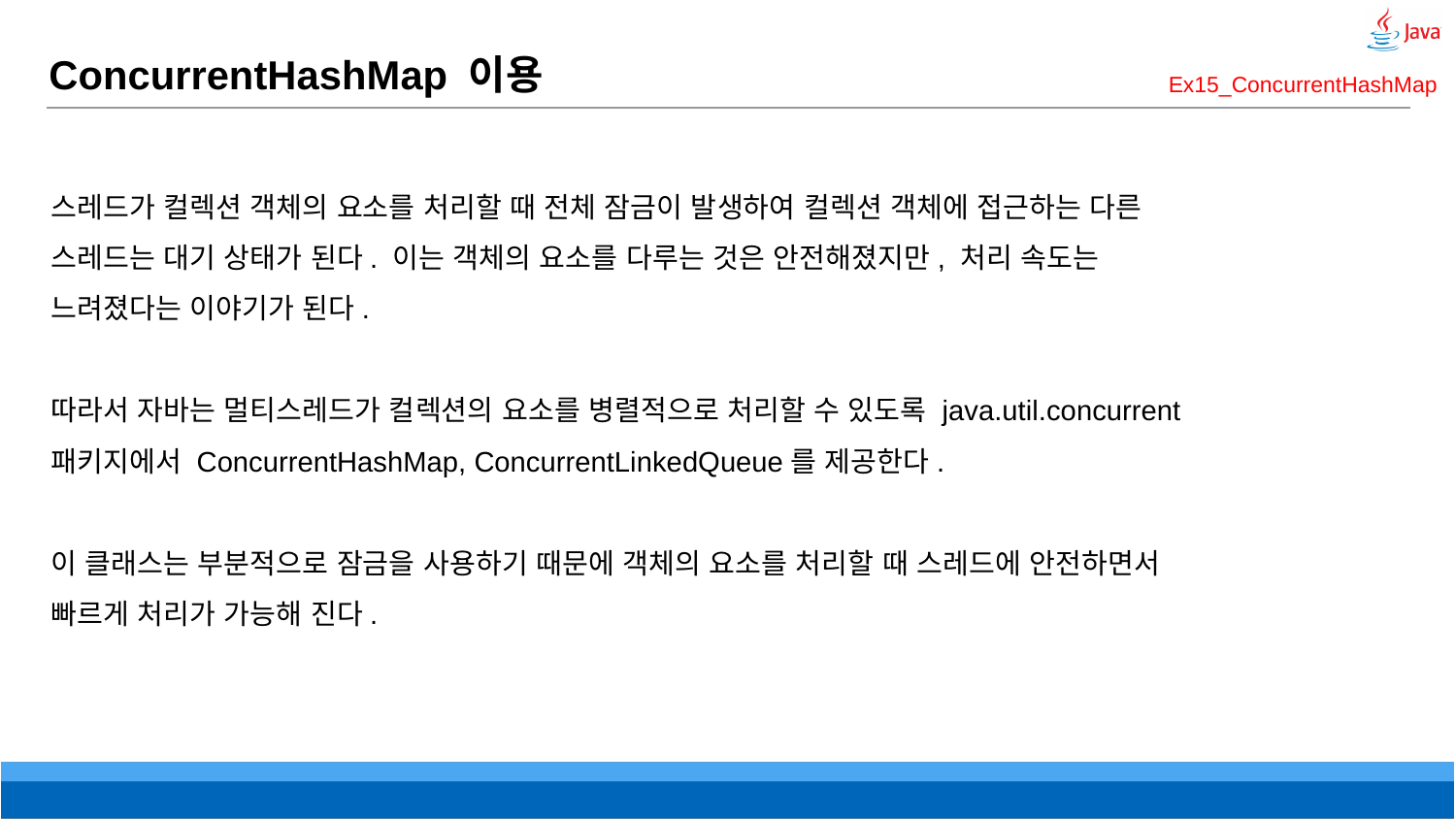

# ConcurrentHashMap 이용
Ex15_ConcurrentHashMap
스레드가 컬렉션 객체의 요소를 처리할 때 전체 잠금이 발생하여 컬렉션 객체에 접근하는 다른 스레드는 대기 상태가 된다. 이는 객체의 요소를 다루는 것은 안전해졌지만, 처리 속도는 느려졌다는 이야기가 된다.

따라서 자바는 멀티스레드가 컬렉션의 요소를 병렬적으로 처리할 수 있도록 java.util.concurrent 패키지에서 ConcurrentHashMap, ConcurrentLinkedQueue를 제공한다.

이 클래스는 부분적으로 잠금을 사용하기 때문에 객체의 요소를 처리할 때 스레드에 안전하면서 빠르게 처리가 가능해 진다.